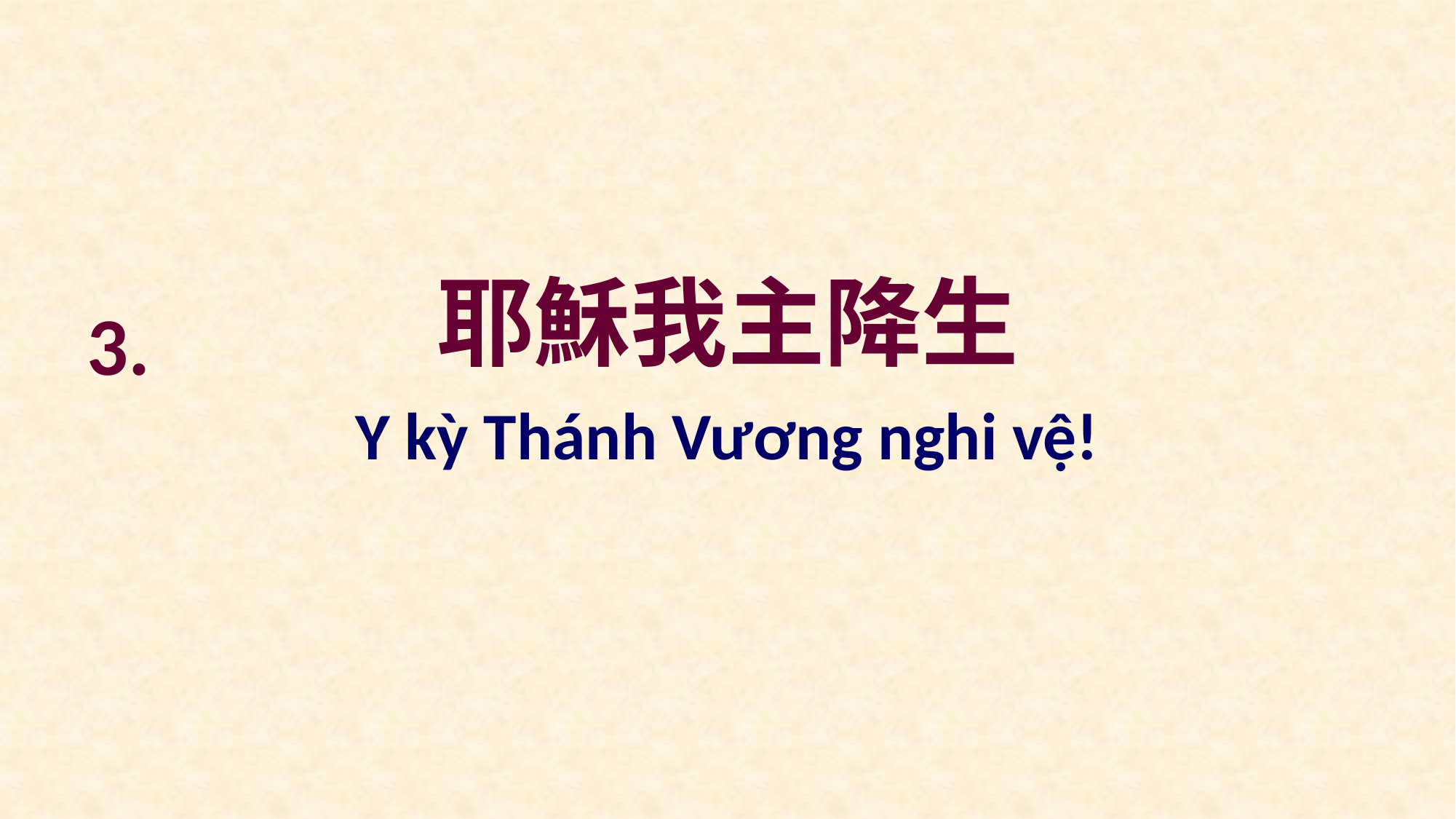

耶穌我主降生
3.
Y kỳ Thánh Vương nghi vệ!